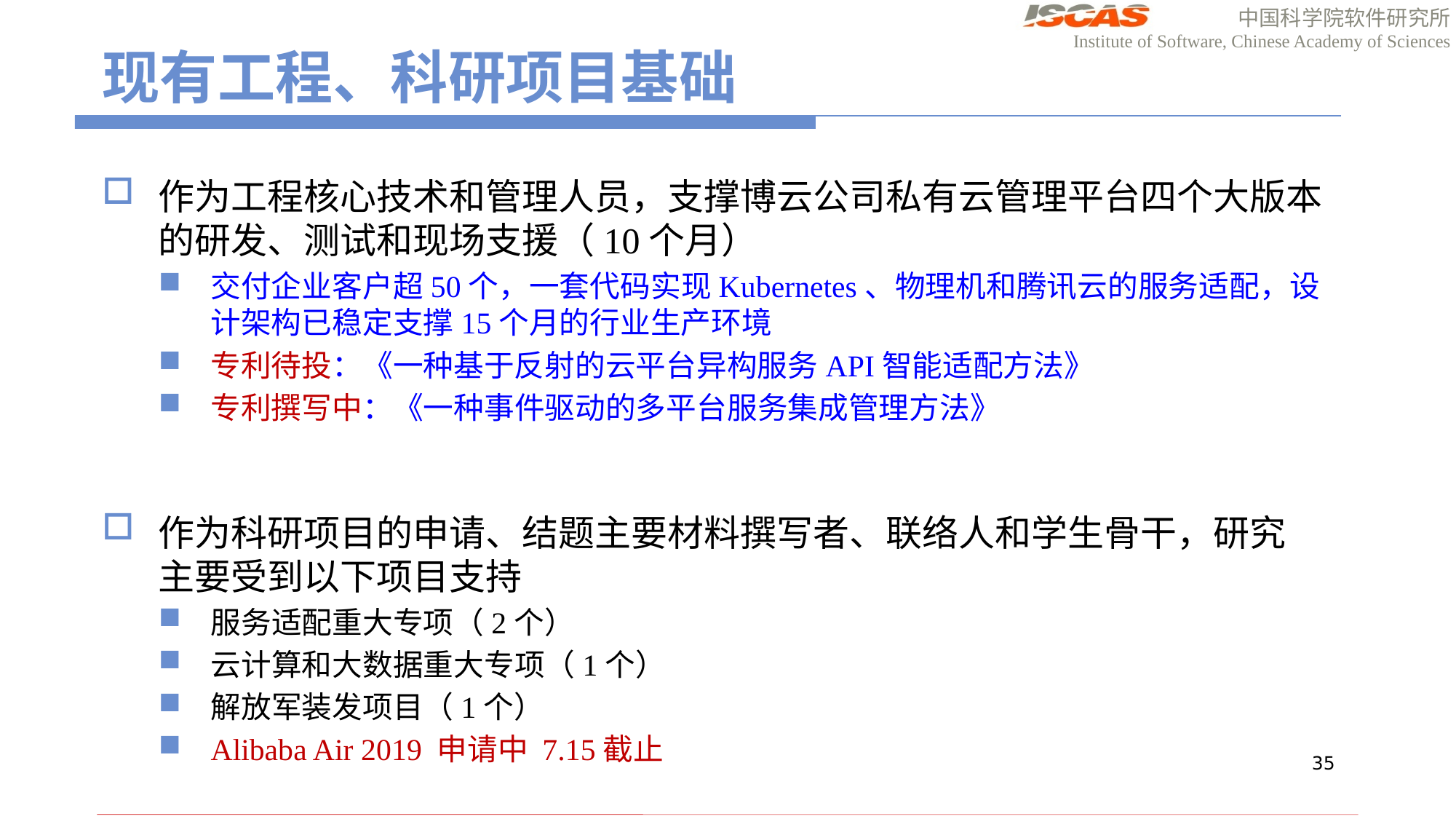

# 现有工程、科研项目基础
作为工程核心技术和管理人员，支撑博云公司私有云管理平台四个大版本的研发、测试和现场支援（10个月）
交付企业客户超50个，一套代码实现Kubernetes、物理机和腾讯云的服务适配，设计架构已稳定支撑15个月的行业生产环境
专利待投：《一种基于反射的云平台异构服务API智能适配方法》
专利撰写中：《一种事件驱动的多平台服务集成管理方法》
作为科研项目的申请、结题主要材料撰写者、联络人和学生骨干，研究主要受到以下项目支持
服务适配重大专项（2个）
云计算和大数据重大专项（1个）
解放军装发项目（1个）
Alibaba Air 2019 申请中 7.15截止
35